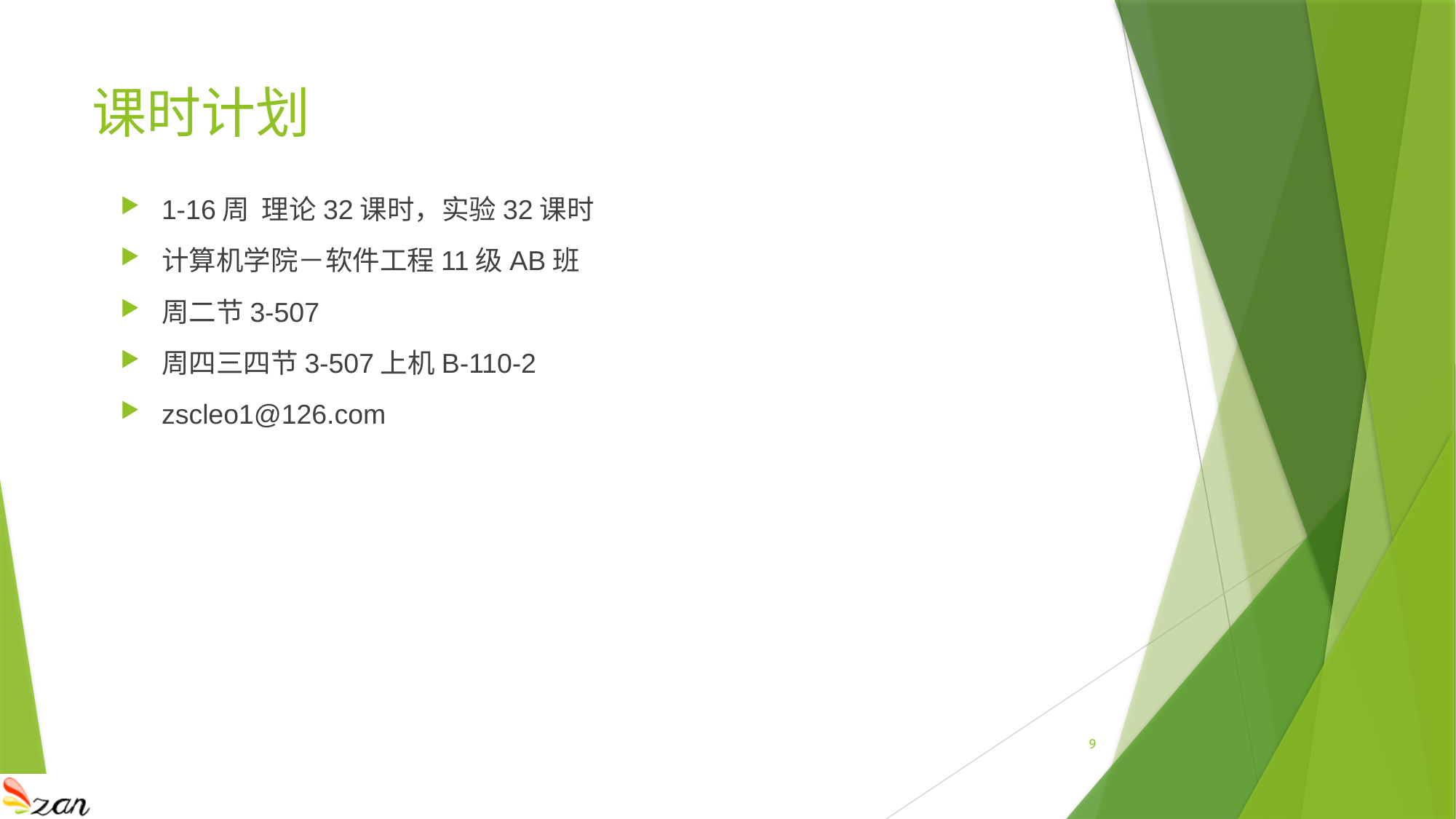

# 课时计划
1-16周  理论32课时，实验32课时
计算机学院－软件工程11级AB班
周二节3-507
周四三四节3-507上机B-110-2
zscleo1@126.com
9